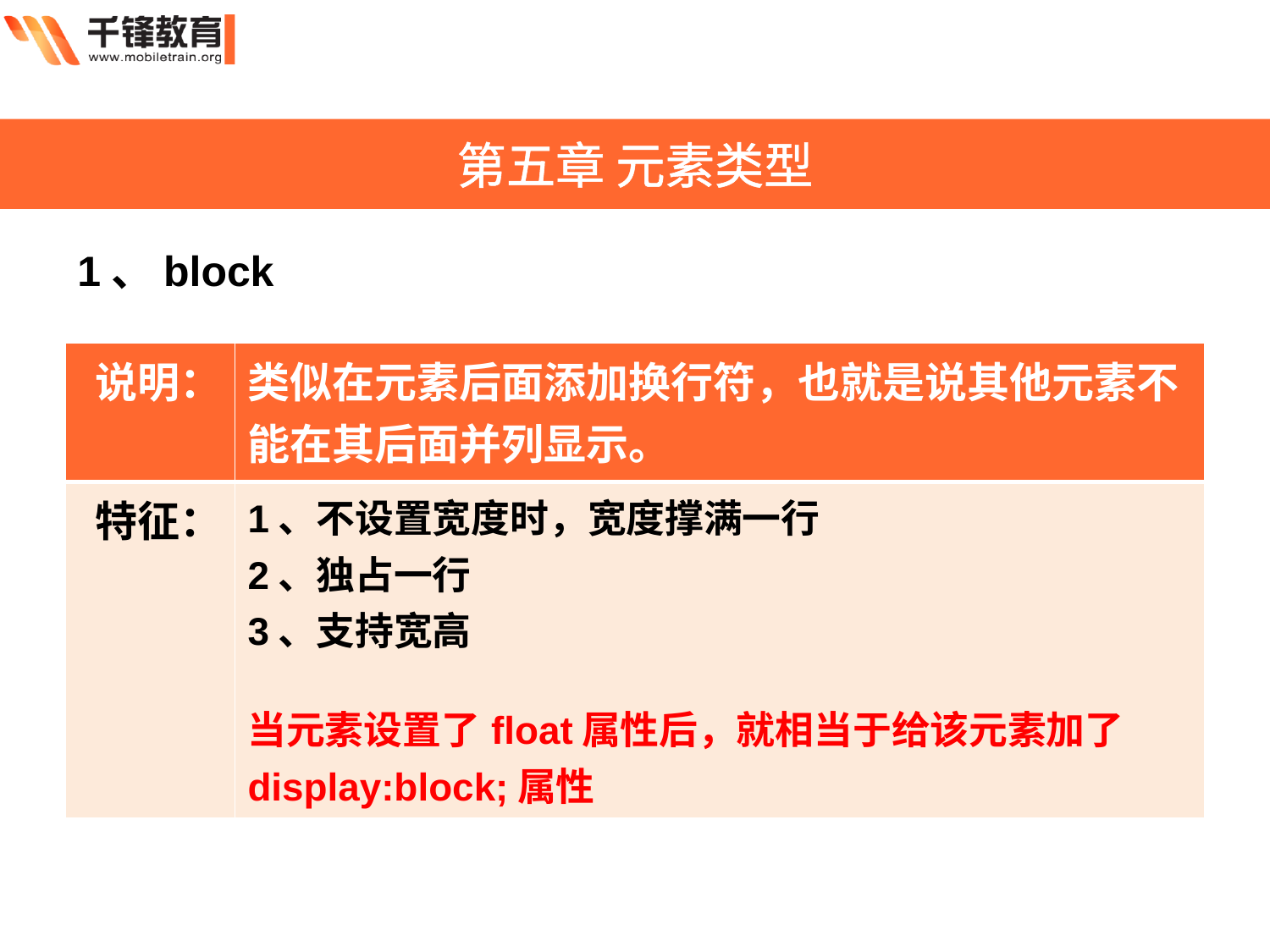

第五章 元素类型
1、block
| 说明： | 类似在元素后面添加换行符，也就是说其他元素不能在其后面并列显示。 |
| --- | --- |
| 特征： | 1、不设置宽度时，宽度撑满一行 2、独占一行 3、支持宽高 当元素设置了float属性后，就相当于给该元素加了display:block;属性 |